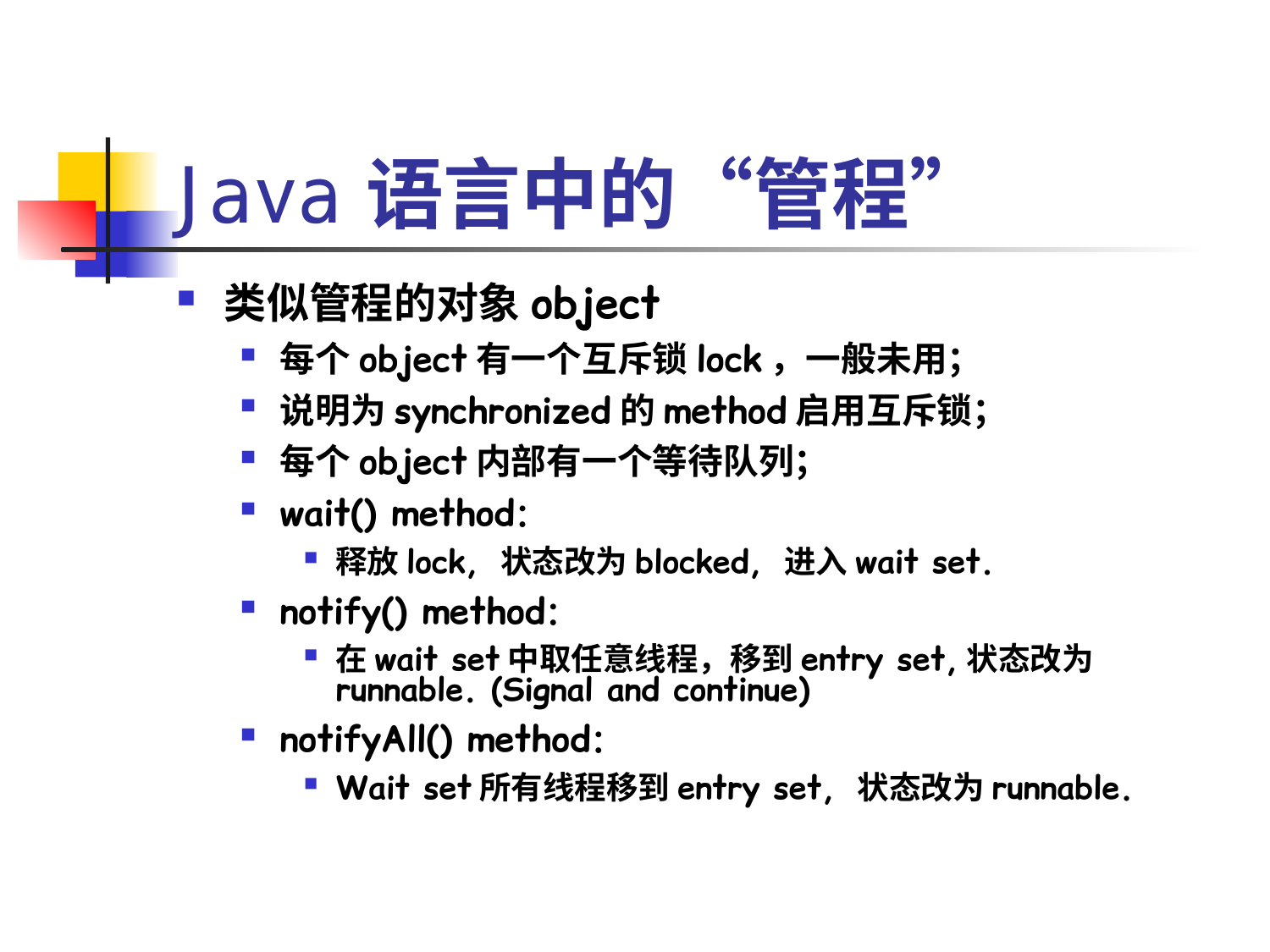

# Java语言中的“管程”
类似管程的对象object
每个object有一个互斥锁lock，一般未用；
说明为synchronized的method启用互斥锁；
每个object内部有一个等待队列；
wait() method:
释放lock, 状态改为blocked, 进入wait set.
notify() method:
在wait set中取任意线程，移到entry set,状态改为runnable. (Signal and continue)
notifyAll() method:
Wait set所有线程移到entry set, 状态改为runnable.